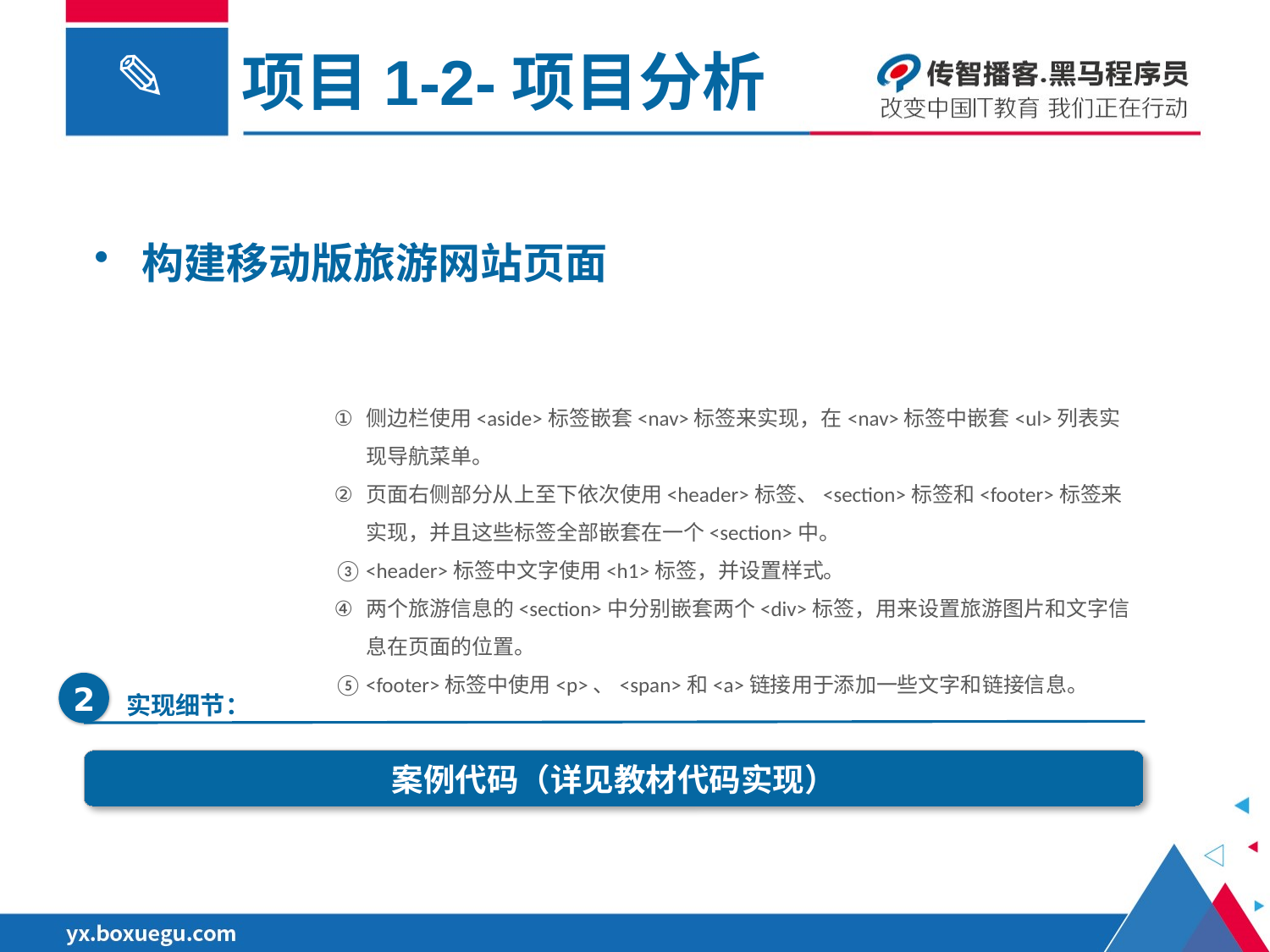

项目1-2-项目分析
构建移动版旅游网站页面
侧边栏使用<aside>标签嵌套<nav>标签来实现，在<nav>标签中嵌套<ul>列表实现导航菜单。
页面右侧部分从上至下依次使用<header>标签、<section>标签和<footer>标签来实现，并且这些标签全部嵌套在一个<section>中。
<header>标签中文字使用<h1>标签，并设置样式。
两个旅游信息的<section>中分别嵌套两个<div>标签，用来设置旅游图片和文字信息在页面的位置。
<footer>标签中使用<p>、<span>和<a>链接用于添加一些文字和链接信息。

2
实现细节：
案例代码（详见教材代码实现）
3